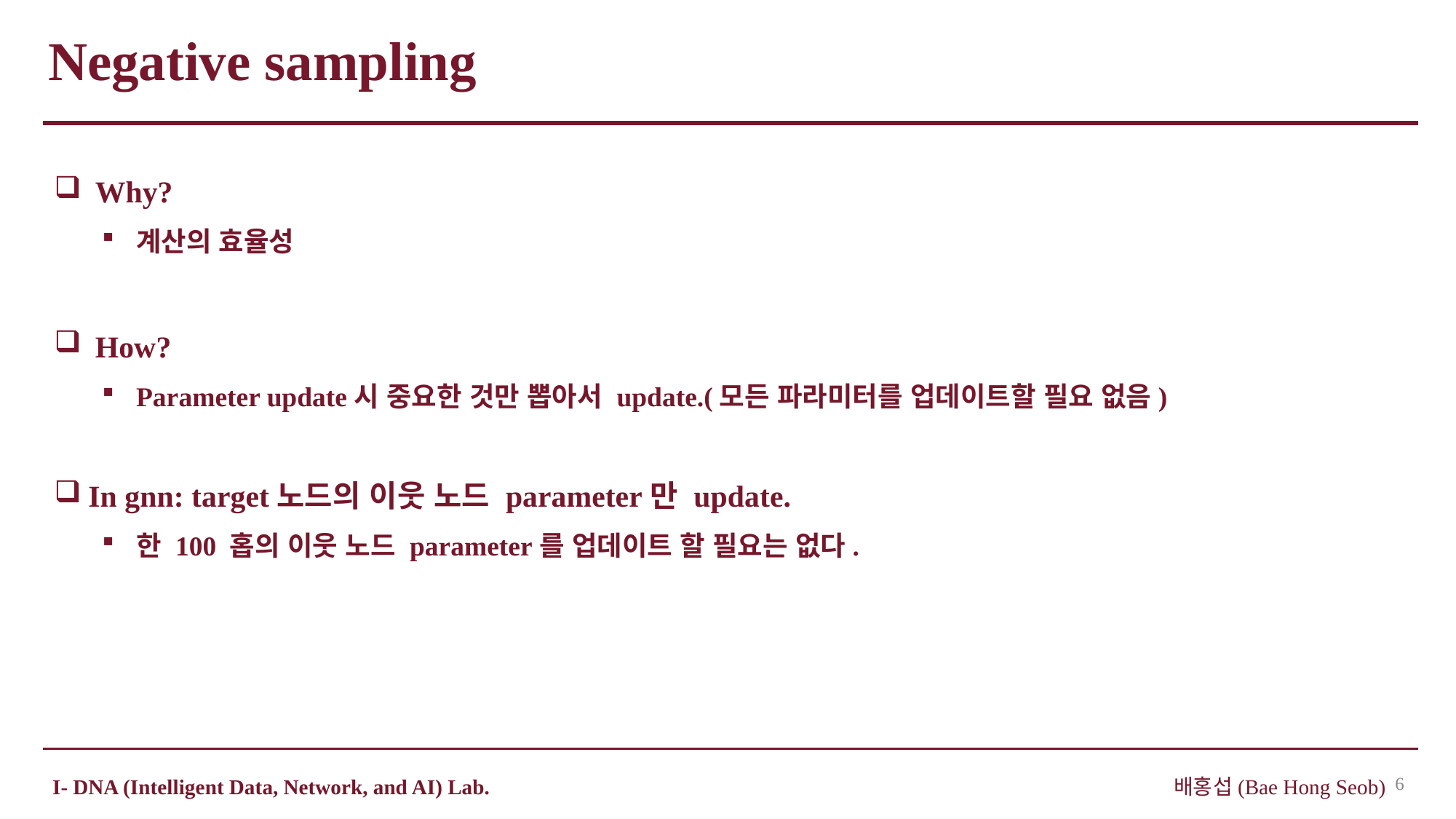

Negative sampling
Why?
계산의 효율성

How?
Parameter update시 중요한 것만 뽑아서 update.(모든 파라미터를 업데이트할 필요 없음)

In gnn: target노드의 이웃 노드 parameter만 update.
한 100 홉의 이웃 노드 parameter를 업데이트 할 필요는 없다.

6
배홍섭(Bae Hong Seob)
I- DNA (Intelligent Data, Network, and AI) Lab.